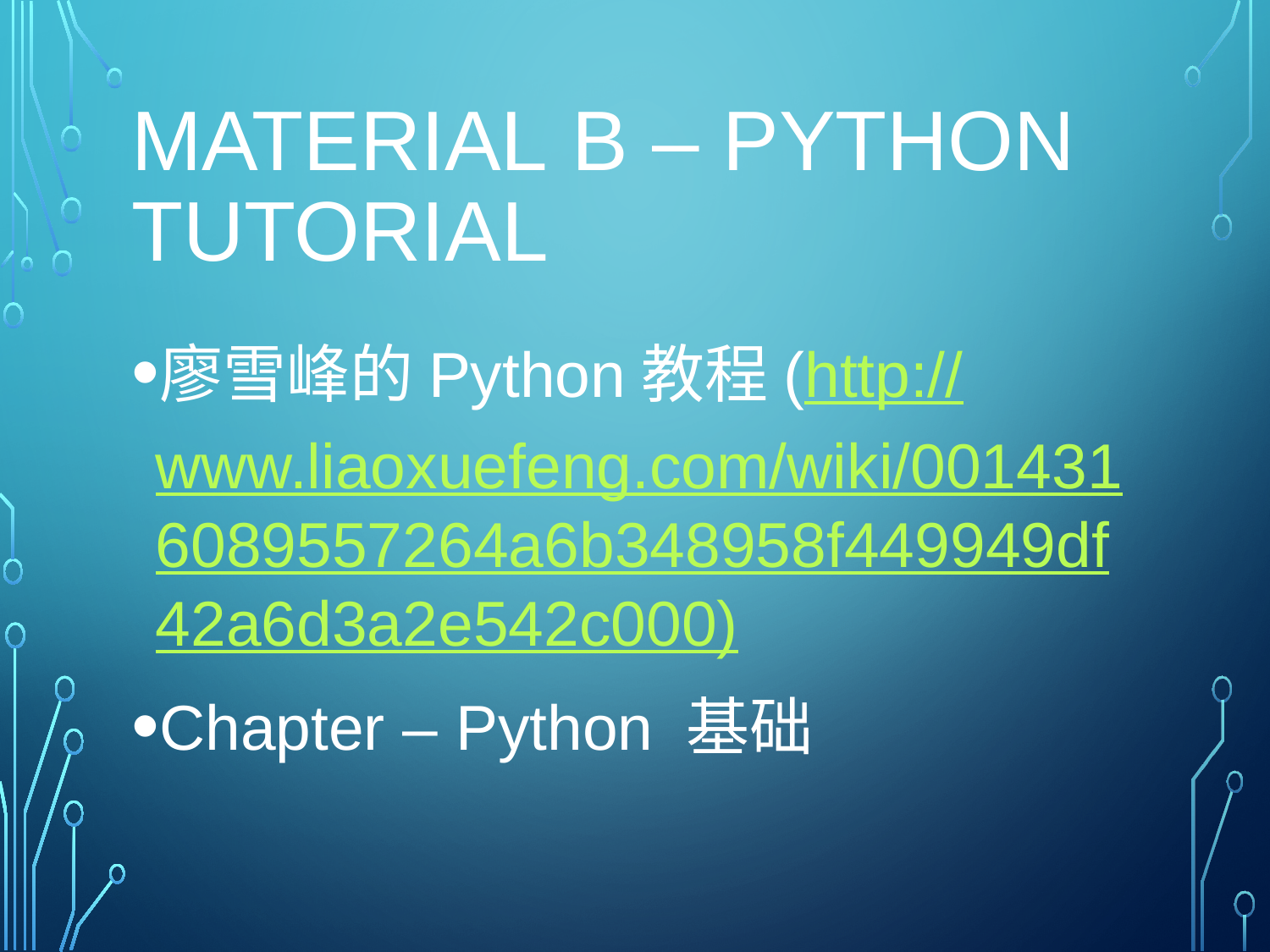

# Material B – python tutorial
廖雪峰的Python教程(http://www.liaoxuefeng.com/wiki/0014316089557264a6b348958f449949df42a6d3a2e542c000)
Chapter – Python 基础